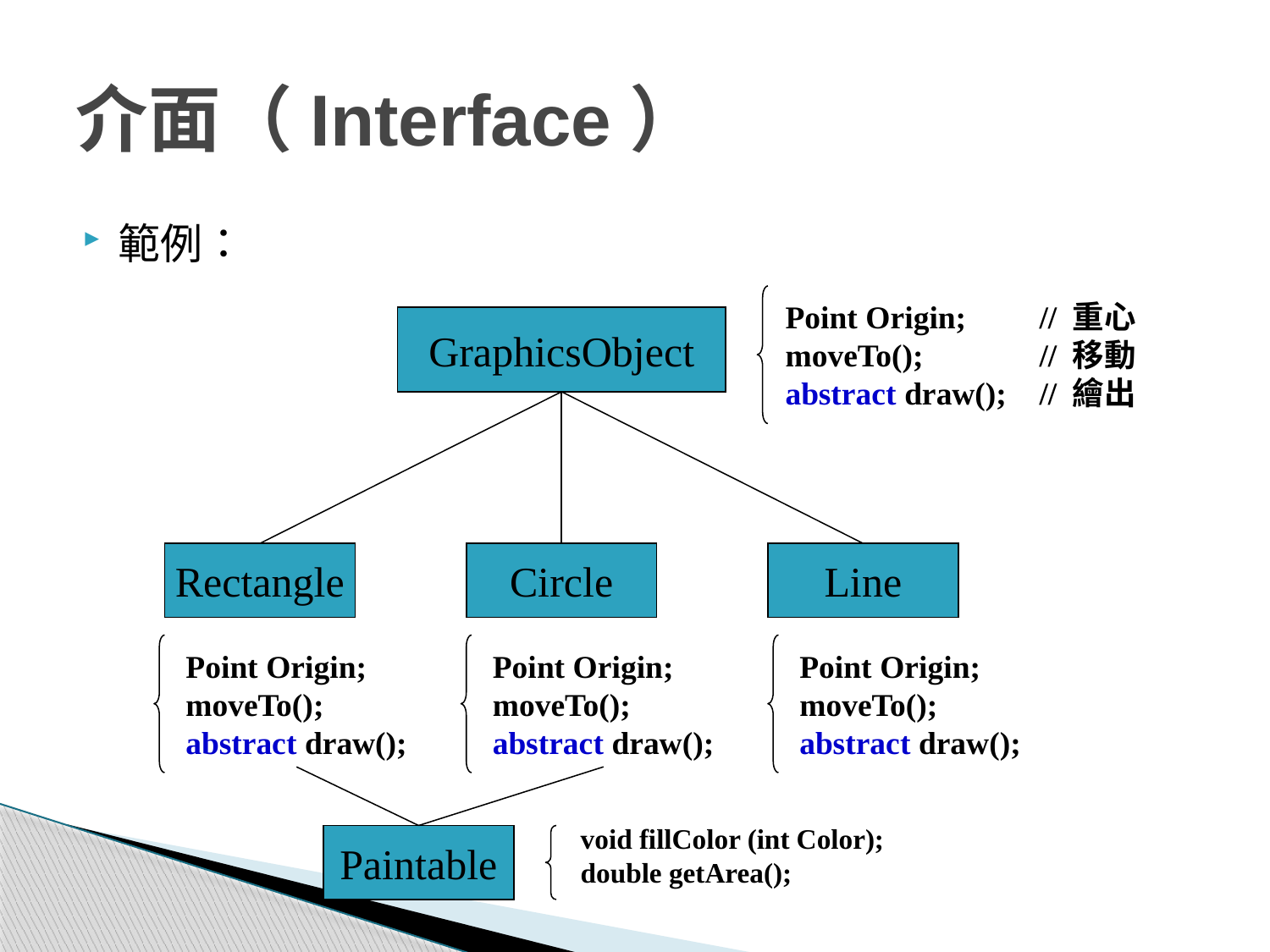

# 介面（Interface）
範例：

Point Origin;	// 重心
moveTo();	// 移動
abstract draw();	// 繪出
GraphicsObject
Rectangle
Circle
Line

Point Origin;
moveTo();
abstract draw();

Point Origin;
moveTo();
abstract draw();

Point Origin;
moveTo();
abstract draw();
void fillColor (int Color);
double getArea();

Paintable